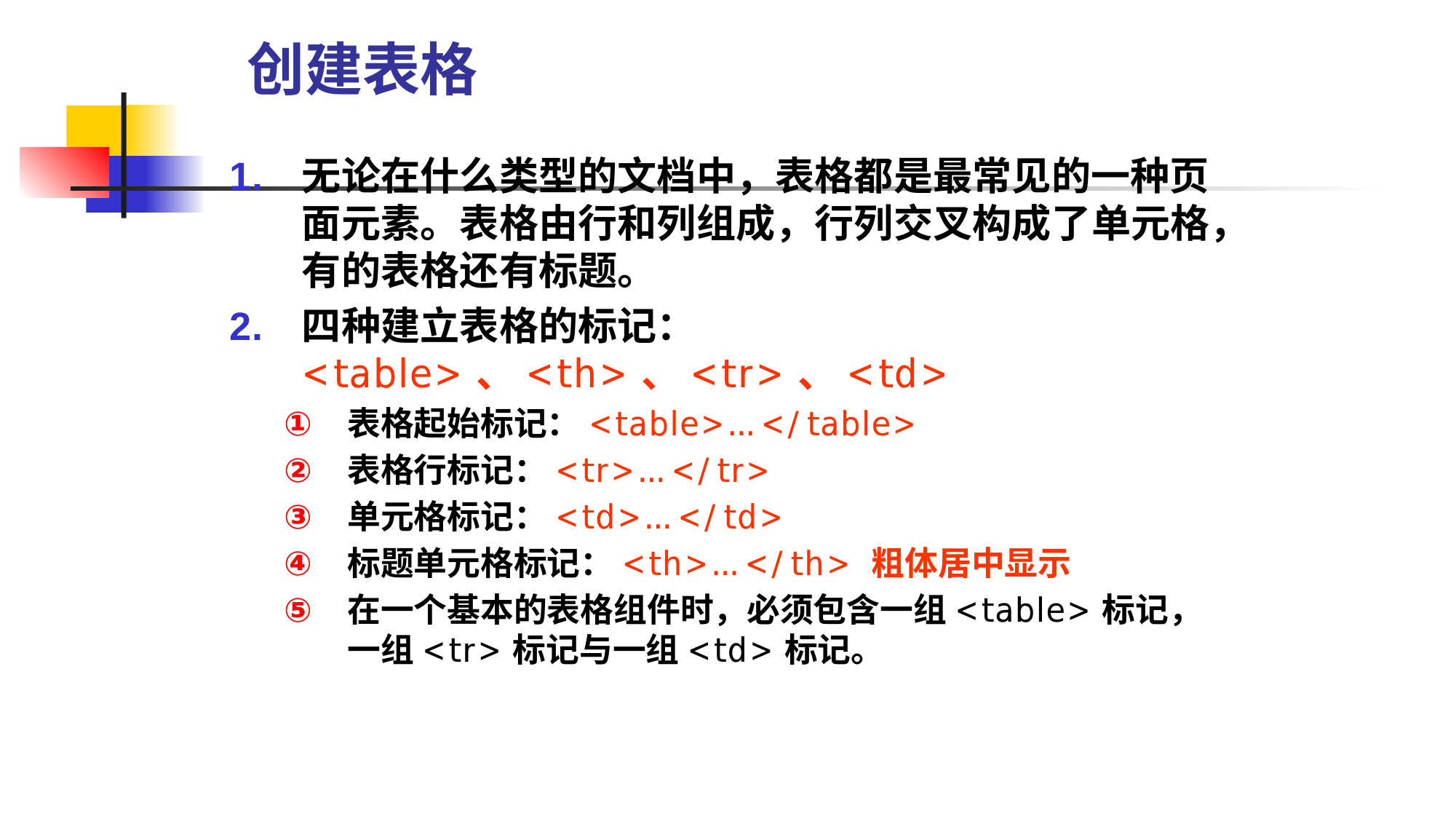

# 创建表格
无论在什么类型的文档中，表格都是最常见的一种页面元素。表格由行和列组成，行列交叉构成了单元格，有的表格还有标题。
四种建立表格的标记：<table>、<th>、<tr>、<td>
表格起始标记：<table>…</table>
表格行标记：<tr>…</tr>
单元格标记：<td>…</td>
标题单元格标记：<th>…</th> 粗体居中显示
在一个基本的表格组件时，必须包含一组<table>标记，一组<tr>标记与一组<td>标记。